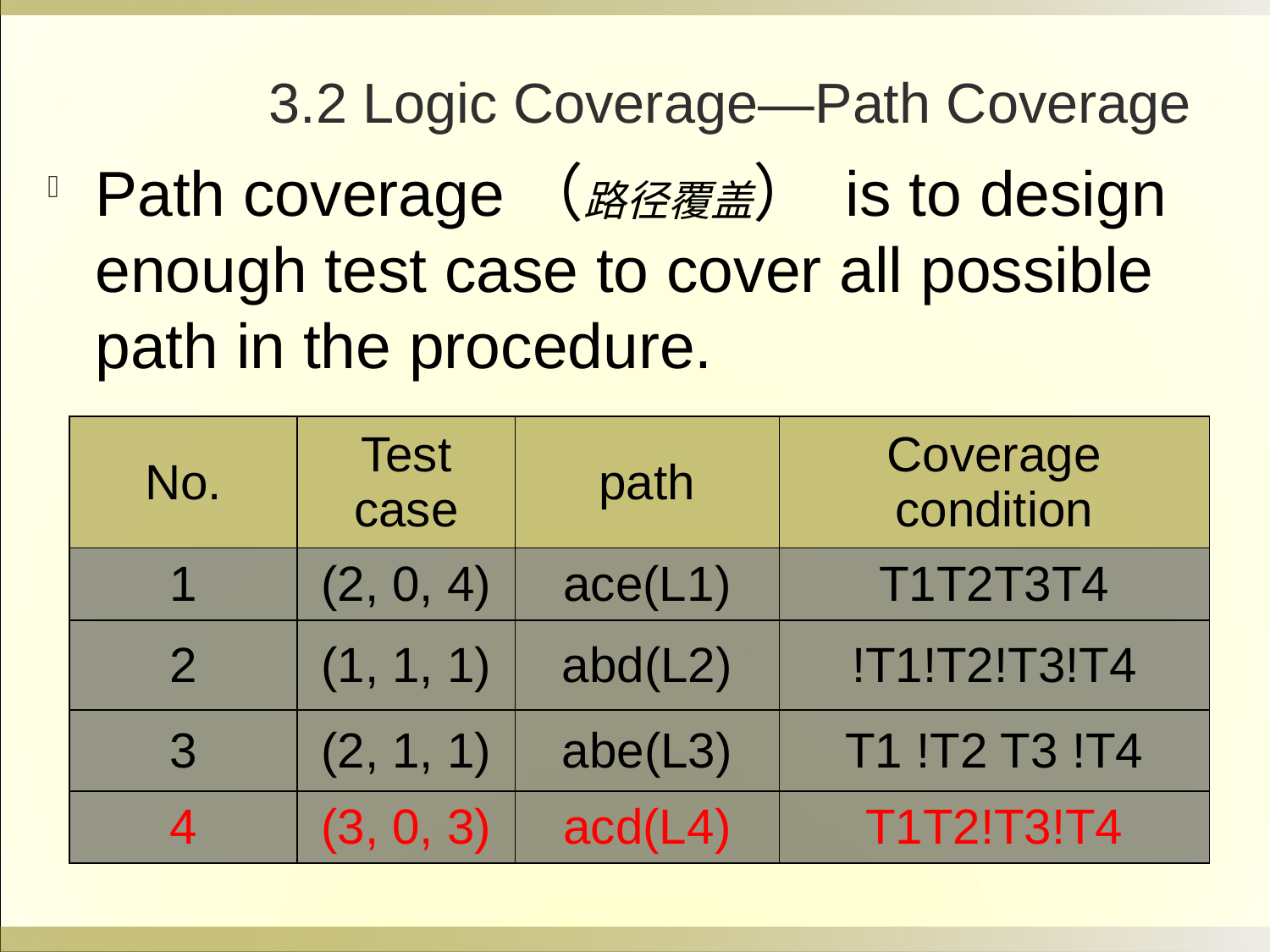

3.2 Logic Coverage—Path Coverage
Path coverage（路径覆盖） is to design enough test case to cover all possible path in the procedure.
| No. | Test case | path | Coverage condition |
| --- | --- | --- | --- |
| 1 | (2, 0, 4) | ace(L1) | T1T2T3T4 |
| 2 | (1, 1, 1) | abd(L2) | !T1!T2!T3!T4 |
| 3 | (2, 1, 1) | abe(L3) | T1 !T2 T3 !T4 |
| 4 | (3, 0, 3) | acd(L4) | T1T2!T3!T4 |